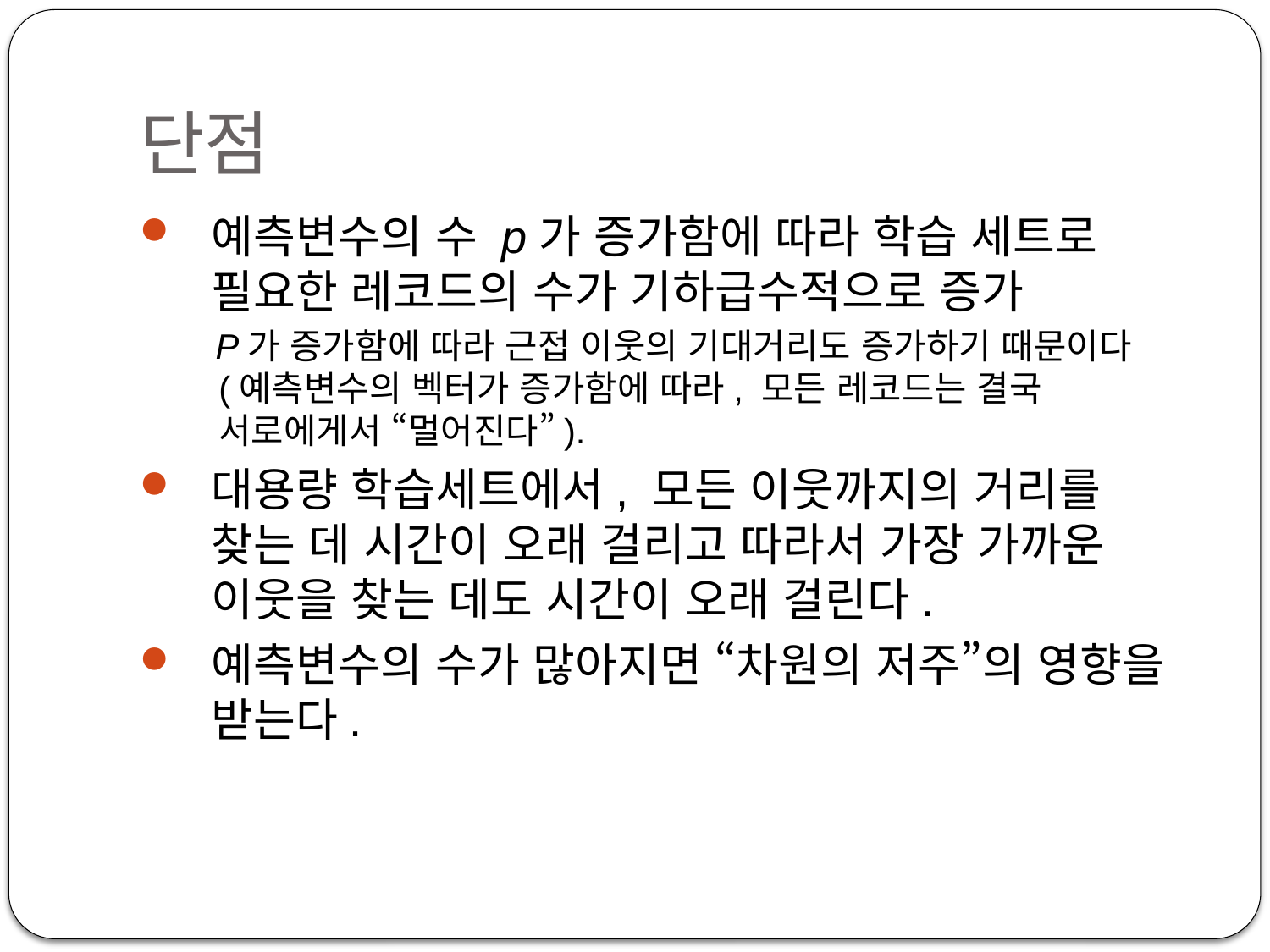

# 단점
예측변수의 수 p가 증가함에 따라 학습 세트로 필요한 레코드의 수가 기하급수적으로 증가
P가 증가함에 따라 근접 이웃의 기대거리도 증가하기 때문이다 (예측변수의 벡터가 증가함에 따라, 모든 레코드는 결국 서로에게서 “멀어진다”).
대용량 학습세트에서, 모든 이웃까지의 거리를 찾는 데 시간이 오래 걸리고 따라서 가장 가까운 이웃을 찾는 데도 시간이 오래 걸린다.
예측변수의 수가 많아지면 “차원의 저주”의 영향을 받는다.